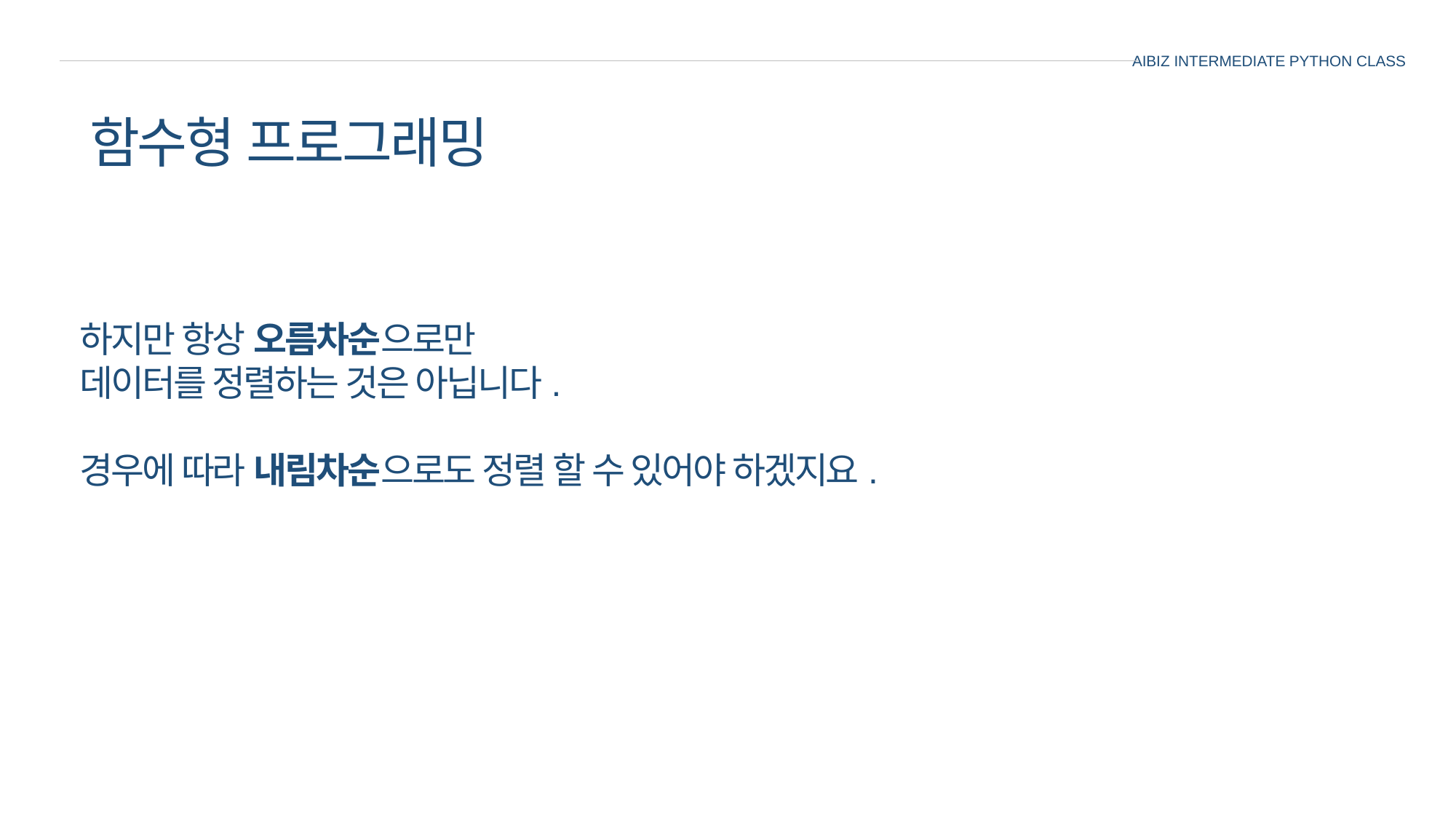

AIBIZ INTERMEDIATE PYTHON CLASS
함수형 프로그래밍
하지만 항상 오름차순으로만
데이터를 정렬하는 것은 아닙니다.

경우에 따라 내림차순으로도 정렬 할 수 있어야 하겠지요.